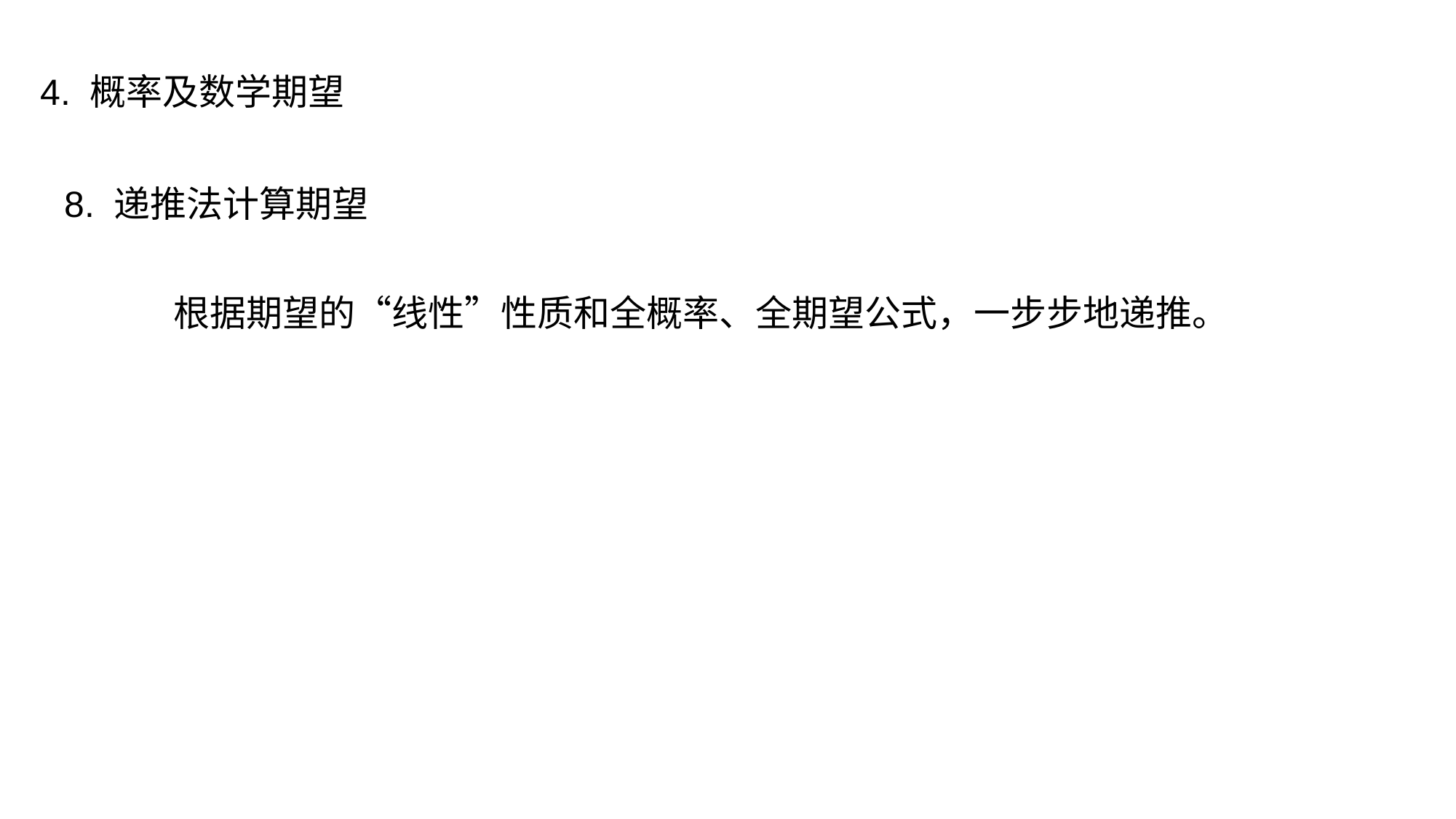

4. 概率及数学期望

8. 递推法计算期望

	根据期望的“线性”性质和全概率、全期望公式，一步步地递推。